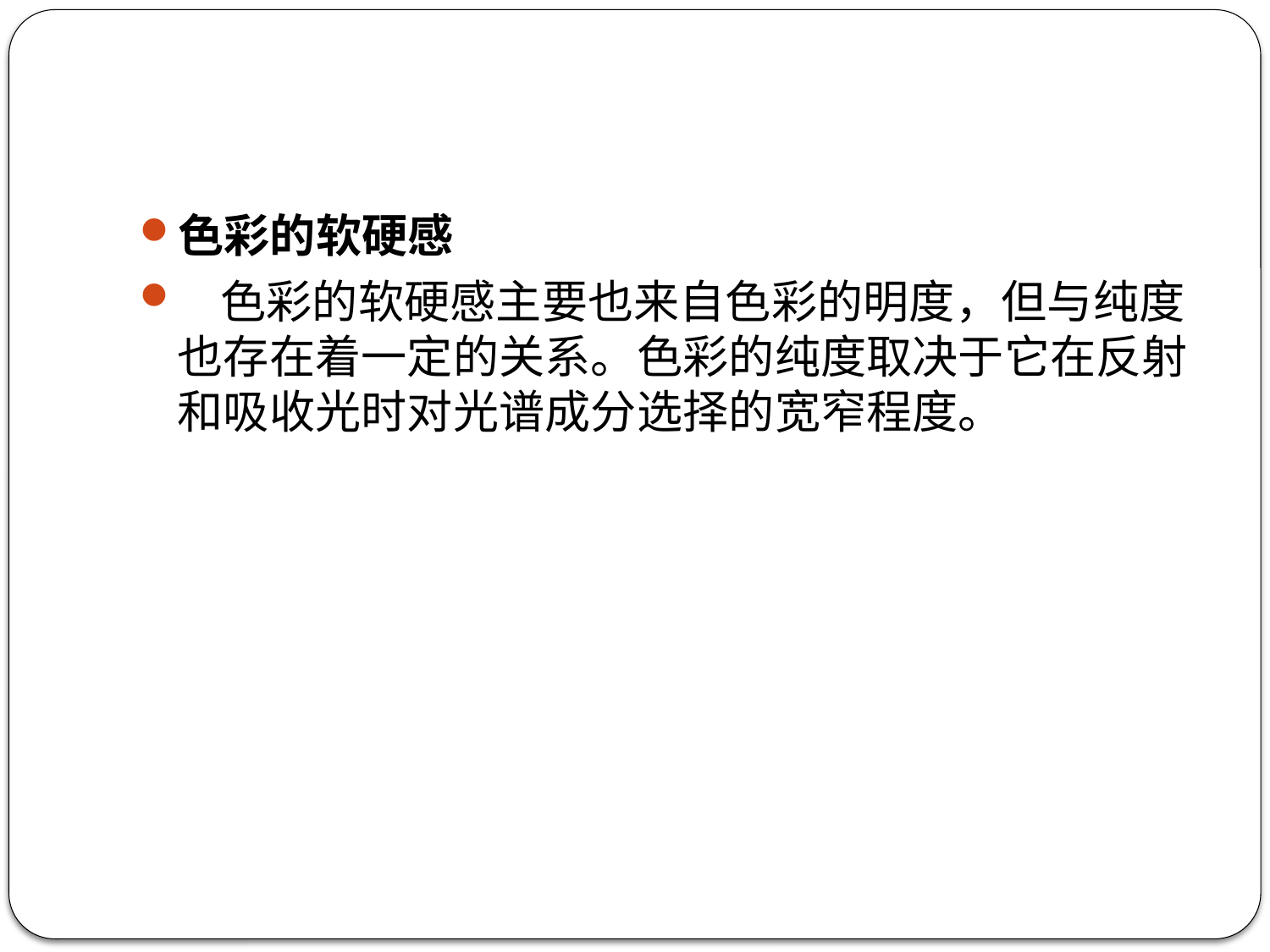

#
色彩的软硬感
   色彩的软硬感主要也来自色彩的明度，但与纯度也存在着一定的关系。色彩的纯度取决于它在反射和吸收光时对光谱成分选择的宽窄程度。